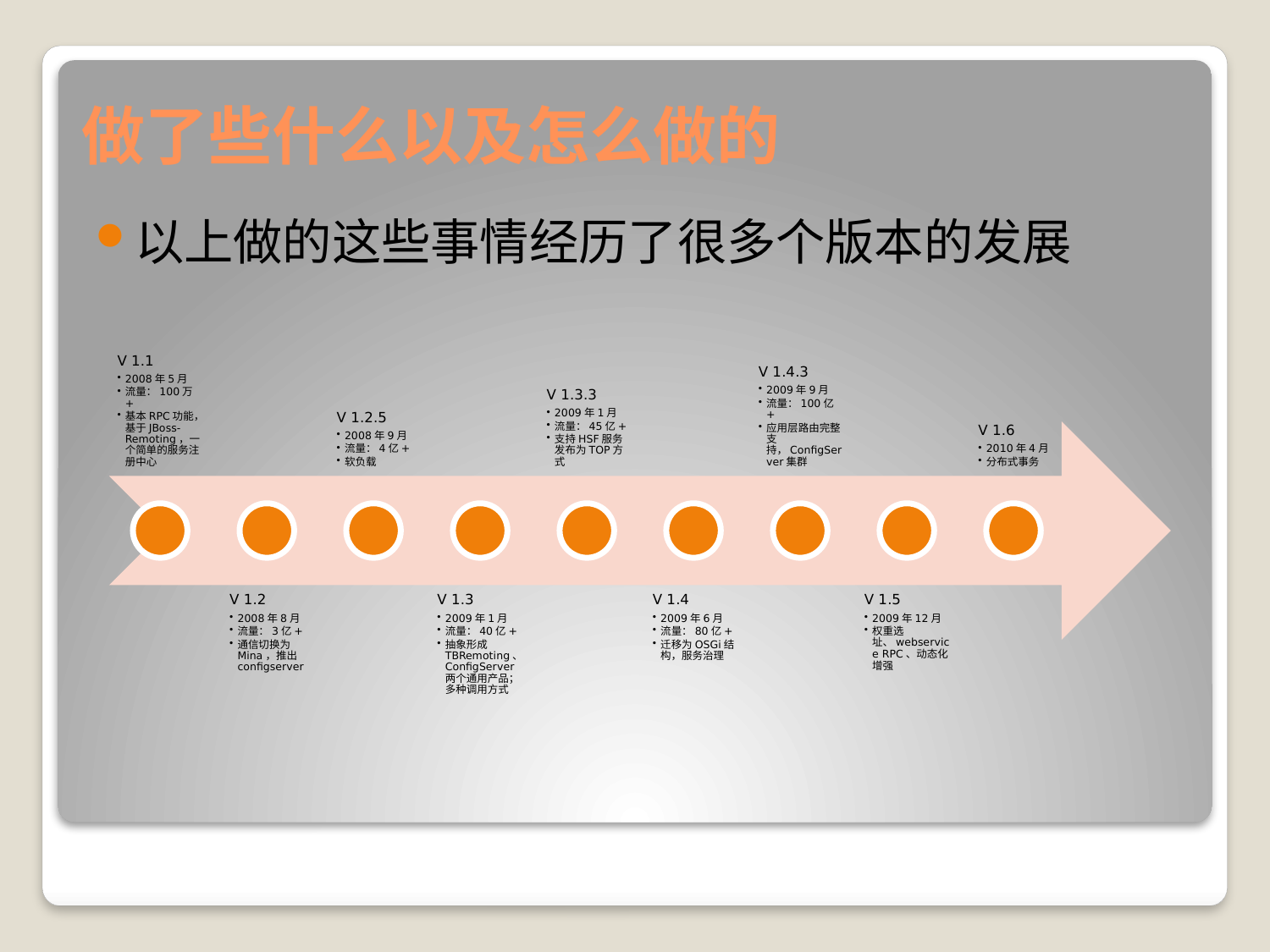

# 做了些什么以及怎么做的
以上做的这些事情经历了很多个版本的发展
V 1.1
2008年5月
流量：100万+
基本RPC功能，基于JBoss-Remoting，一个简单的服务注册中心
V 1.2
2008年8月
流量：3亿+
通信切换为Mina，推出configserver
V 1.2.5
2008年9月
流量：4亿+
软负载
V 1.3
2009年1月
流量：40亿+
抽象形成TBRemoting、ConfigServer两个通用产品；多种调用方式
V 1.3.3
2009年1月
流量：45亿+
支持HSF服务发布为TOP方式
V 1.4
2009年6月
流量：80亿+
迁移为OSGi结构，服务治理
V 1.4.3
2009年9月
流量：100亿+
应用层路由完整支持，ConfigServer集群
V 1.5
2009年12月
权重选址、webservice RPC、动态化增强
V 1.6
2010年4月
分布式事务